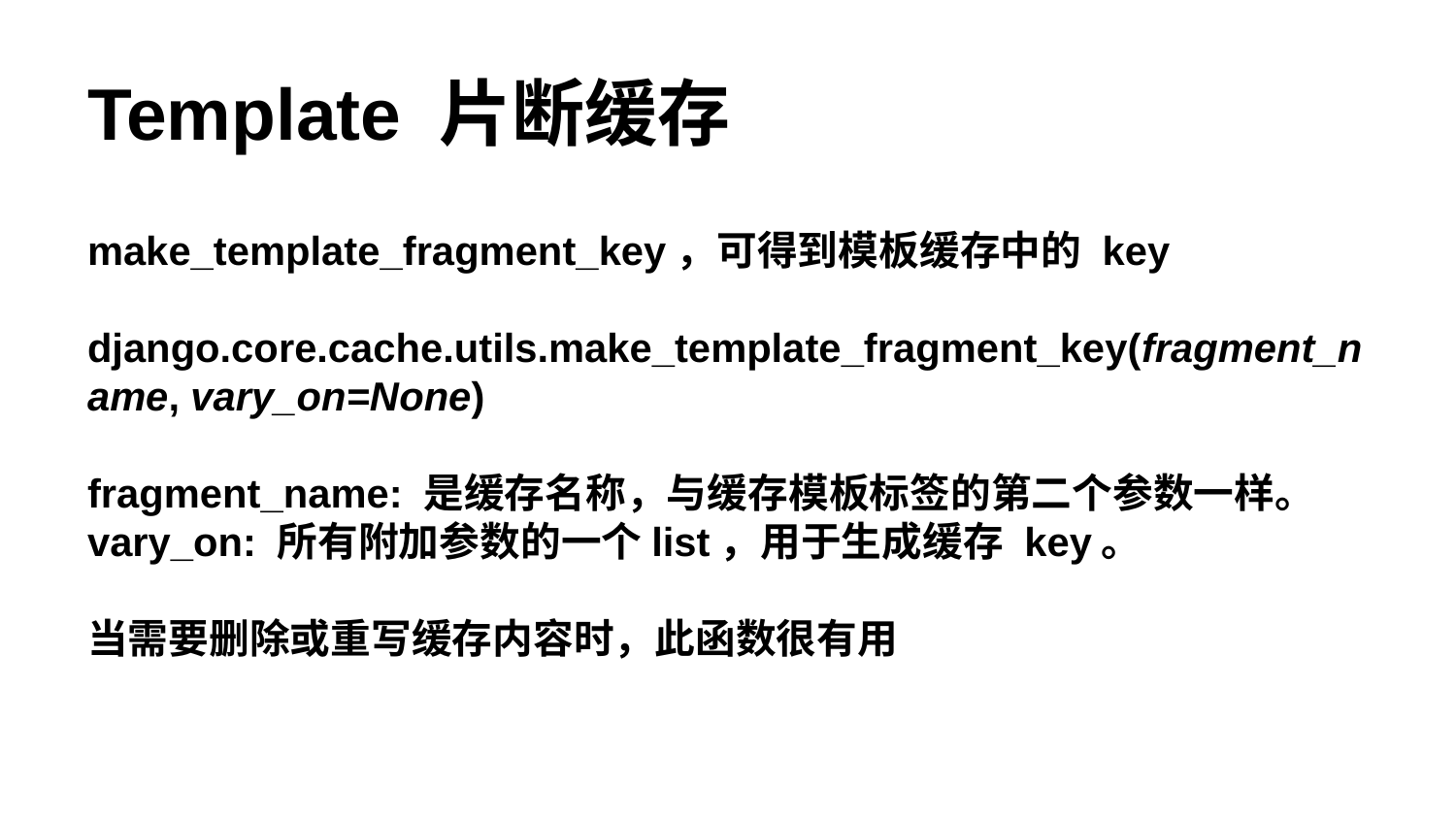

# Template 片断缓存
make_template_fragment_key，可得到模板缓存中的 key

django.core.cache.utils.make_template_fragment_key(fragment_name, vary_on=None)

fragment_name: 是缓存名称，与缓存模板标签的第二个参数一样。
vary_on: 所有附加参数的一个list，用于生成缓存 key。

当需要删除或重写缓存内容时，此函数很有用